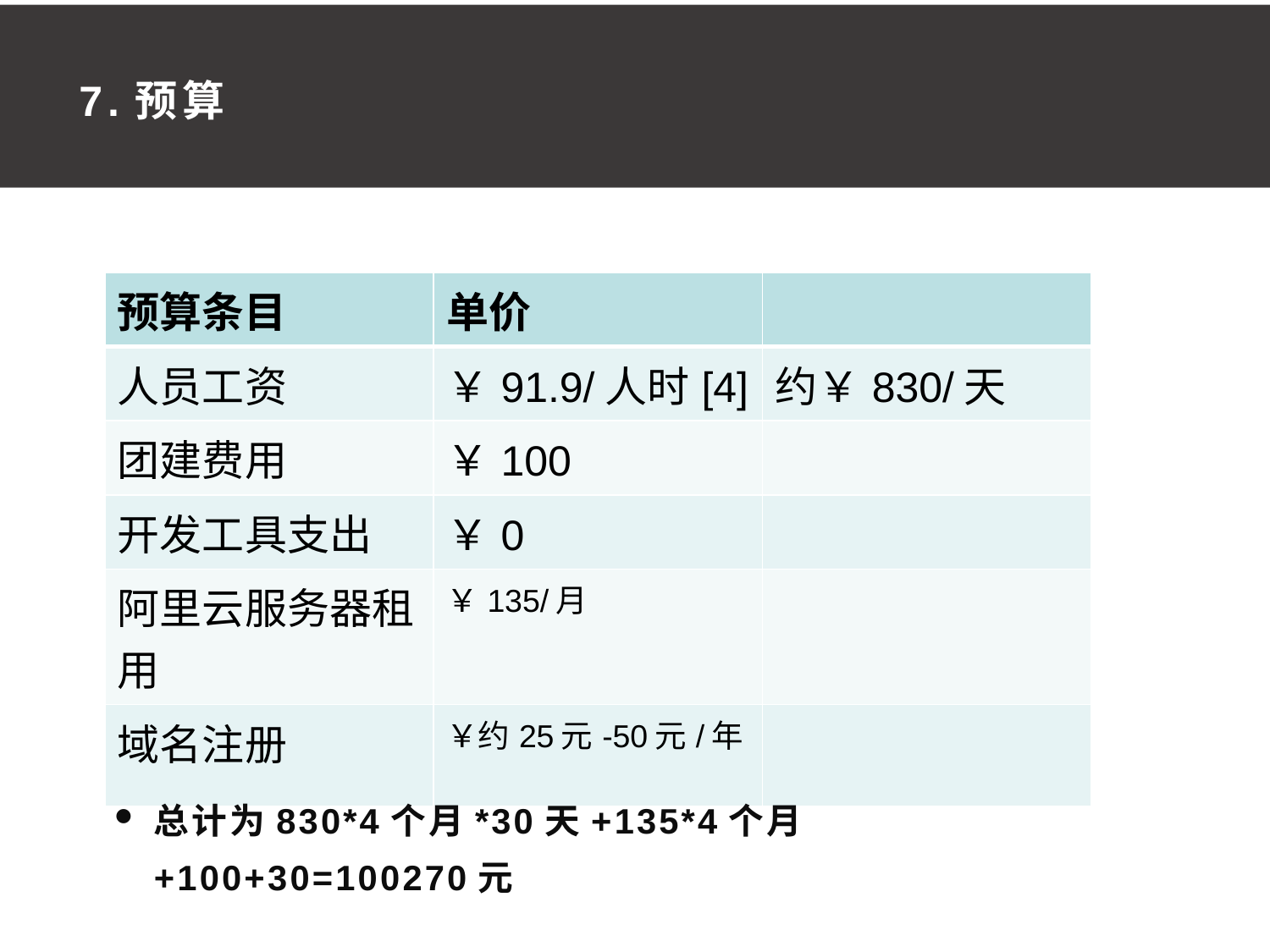

7.预算
| 预算条目 | 单价 |  |
| --- | --- | --- |
| 人员工资 | ￥91.9/人时[4] | 约￥830/天 |
| 团建费用 | ￥100 |  |
| 开发工具支出 | ￥0 |  |
| 阿里云服务器租用 | ￥135/月 |  |
| 域名注册 | ￥约25元-50元/年 |  |
总计为830*4个月*30天+135*4个月+100+30=100270元